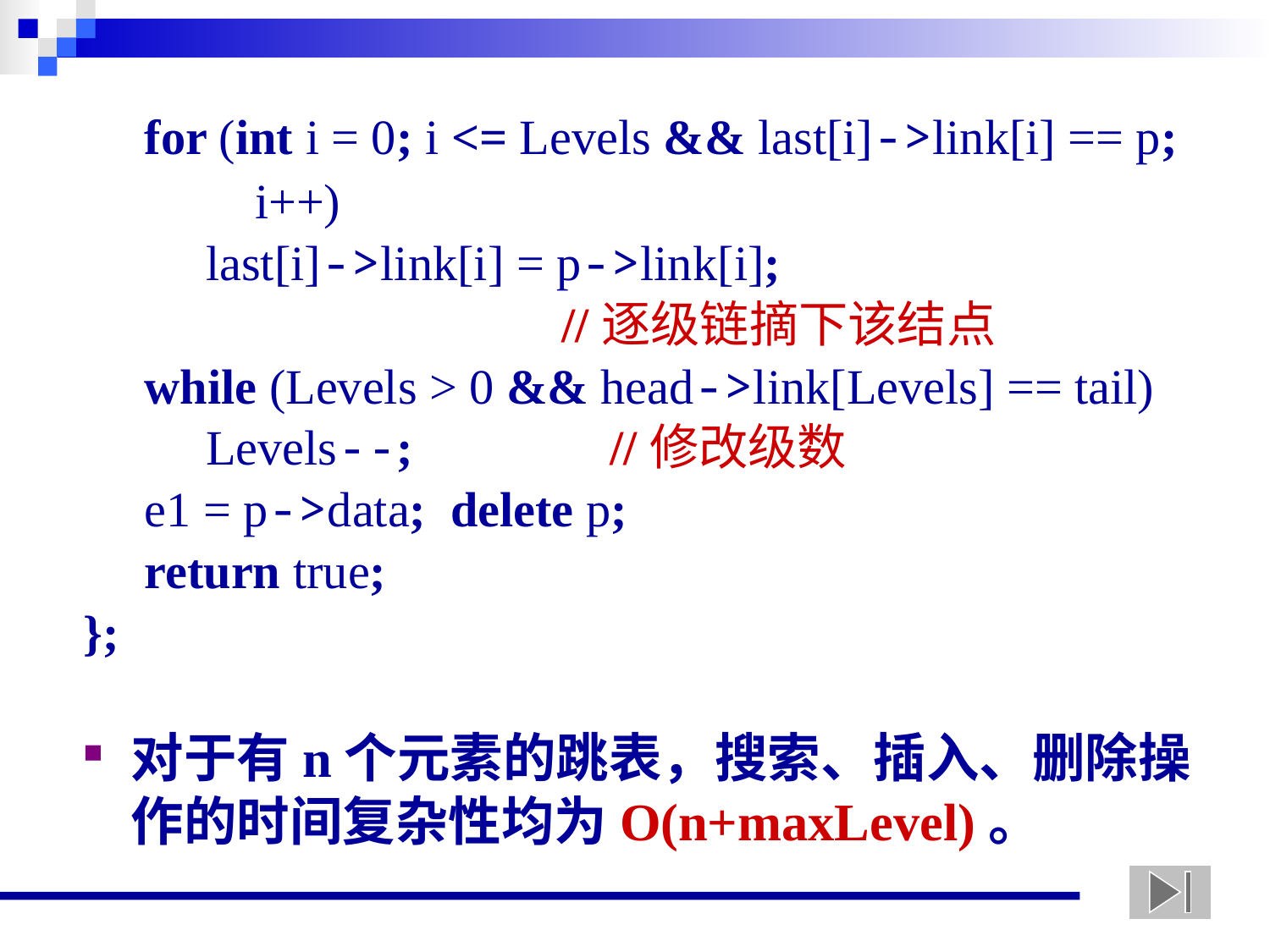

for (int i = 0; i <= Levels && last[i]->link[i] == p;
              i++)
          last[i]->link[i] = p->link[i];
                                       //逐级链摘下该结点
     while (Levels > 0 && head->link[Levels] == tail)
          Levels--;	        //修改级数
     e1 = p->data;  delete p;
     return true;
};

对于有n个元素的跳表，搜索、插入、删除操作的时间复杂性均为O(n+maxLevel)。
117